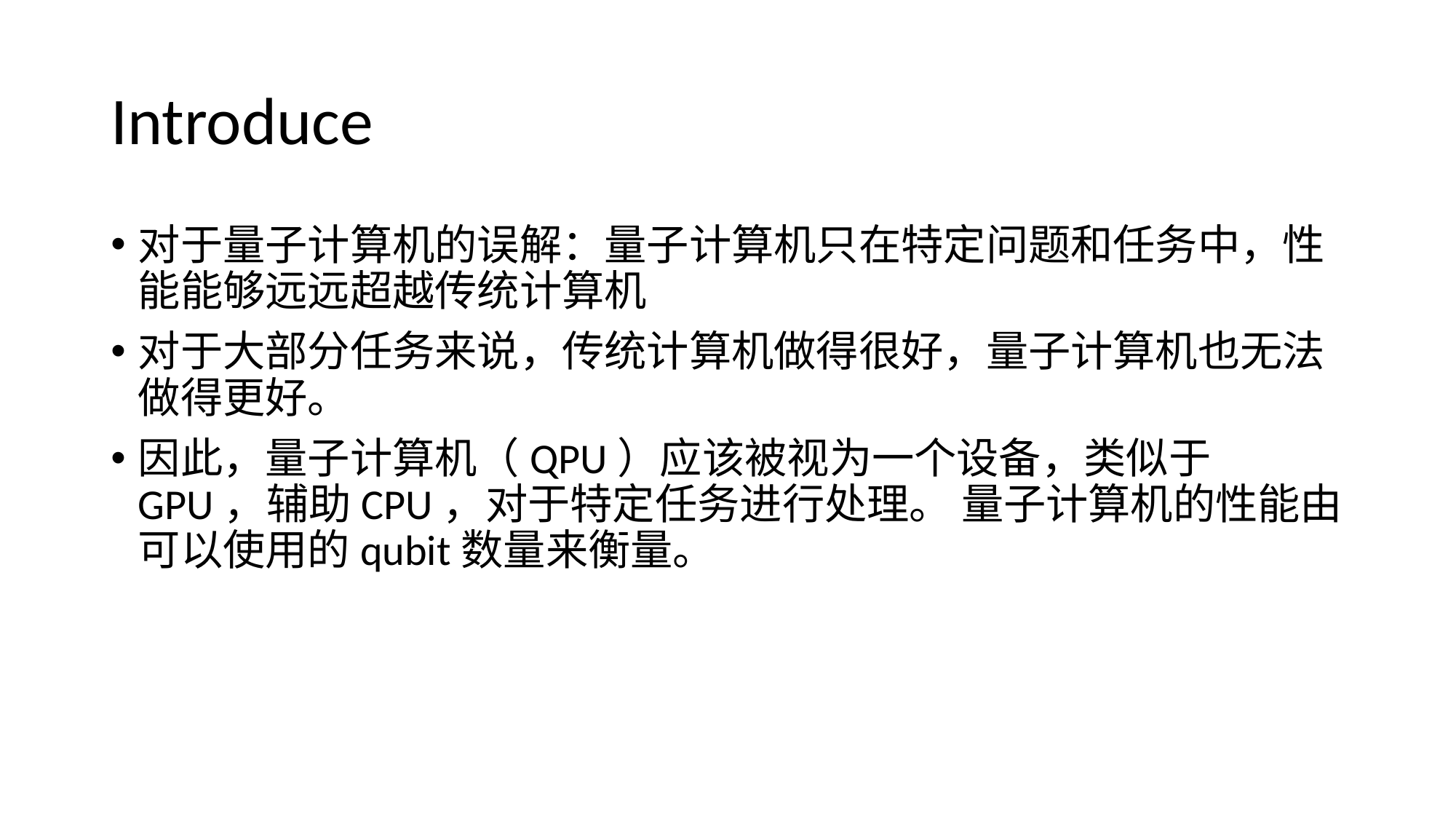

# Introduce
对于量⼦计算机的误解：量⼦计算机只在特定问题和任务中，性能能够远远超越传统计算机
对于大部分任务来说，传统计算机做得很好，量子计算机也⽆法做得更好。
因此，量子计算机（QPU）应该被视为⼀个设备，类似于GPU，辅助CPU，对于特定任务进行处理。 量子计算机的性能由可以使用的qubit数量来衡量。